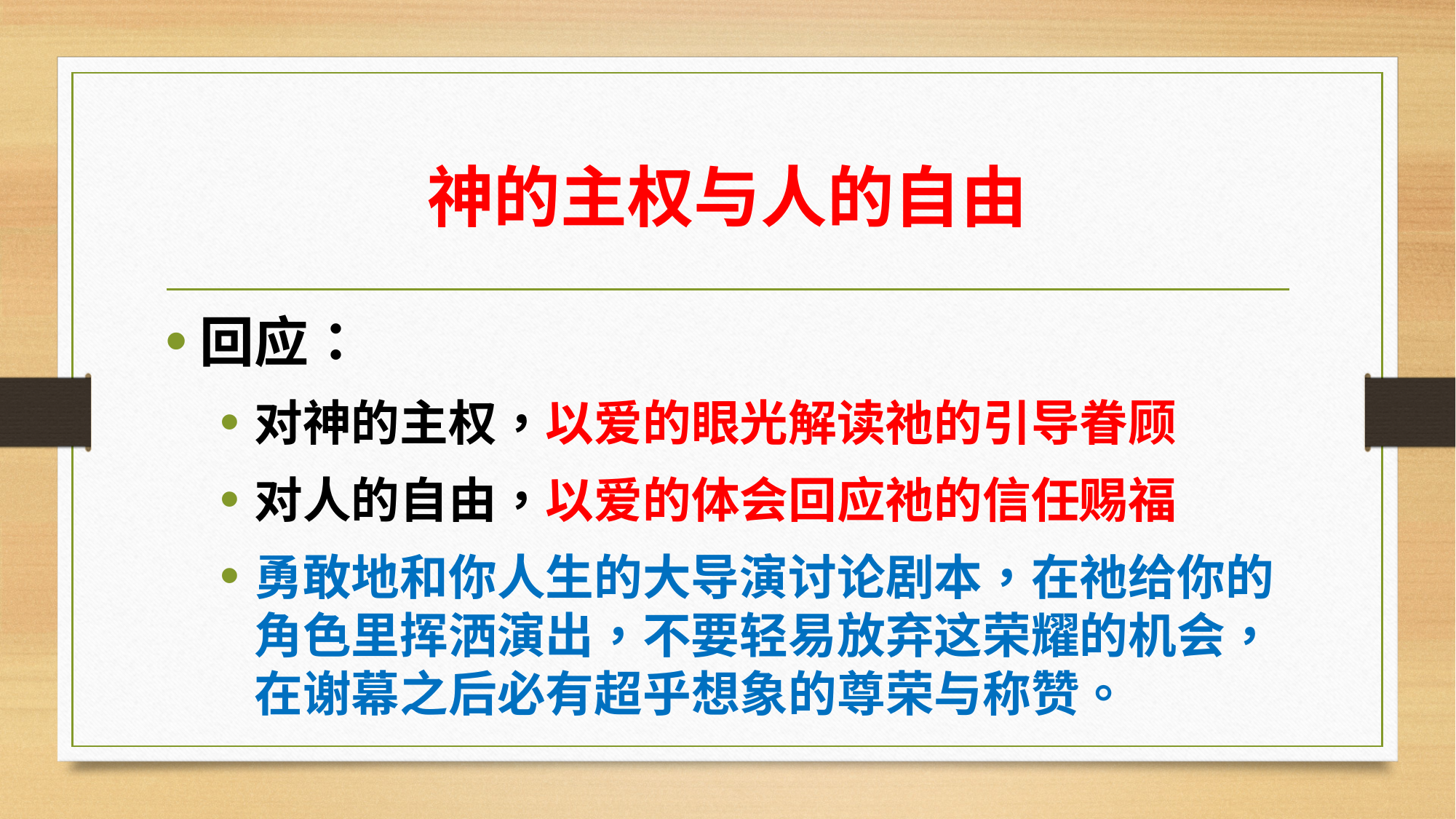

# 神的主权与人的自由
回应：
对神的主权，以爱的眼光解读祂的引导眷顾
对人的自由，以爱的体会回应祂的信任赐福
勇敢地和你人生的大导演讨论剧本，在祂给你的角色里挥洒演出，不要轻易放弃这荣耀的机会，在谢幕之后必有超乎想象的尊荣与称赞。